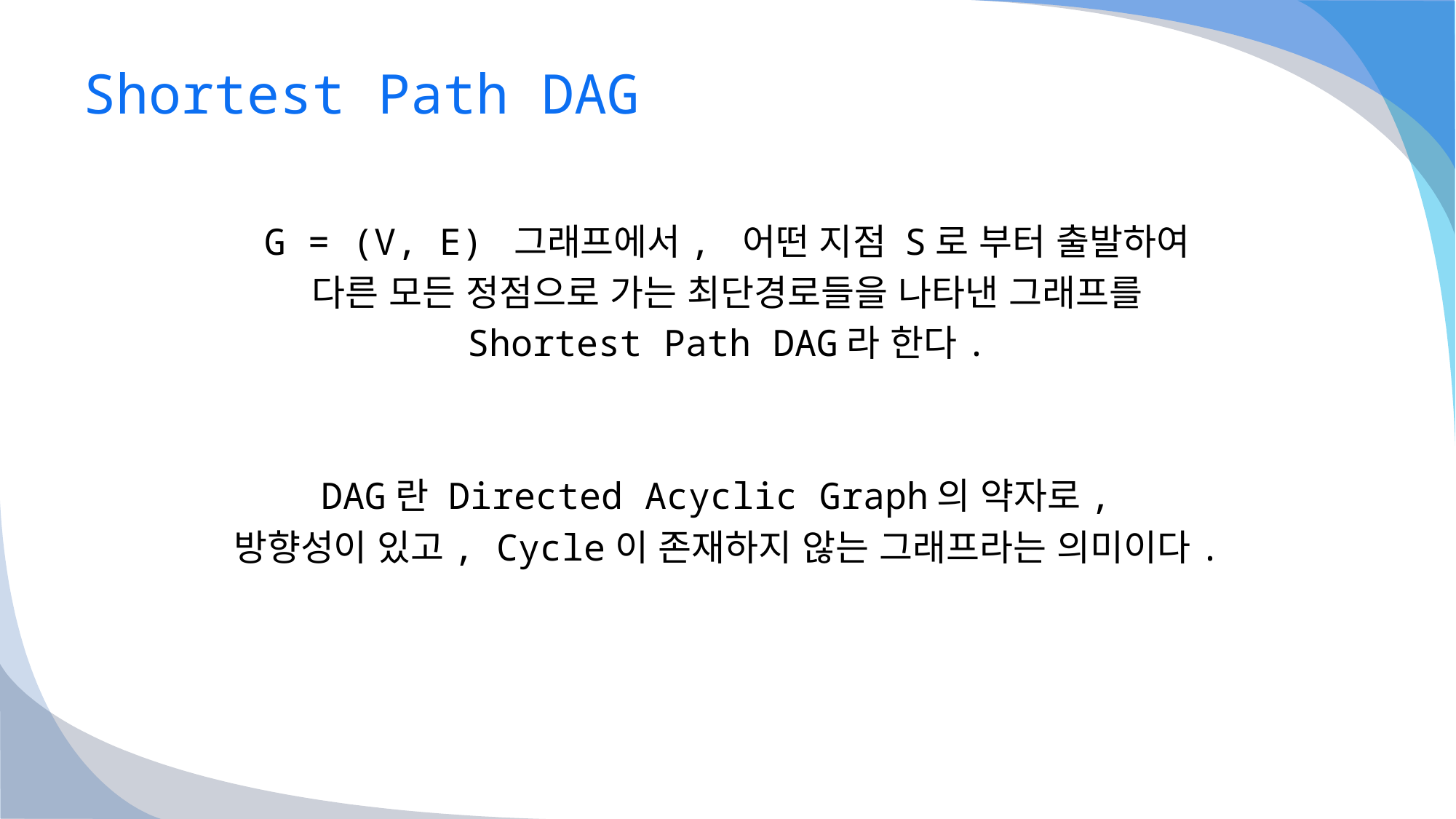

# Shortest Path DAG

G = (V, E) 그래프에서, 어떤 지점 S로 부터 출발하여
다른 모든 정점으로 가는 최단경로들을 나타낸 그래프를
Shortest Path DAG라 한다.

DAG란 Directed Acyclic Graph의 약자로,
방향성이 있고, Cycle이 존재하지 않는 그래프라는 의미이다.